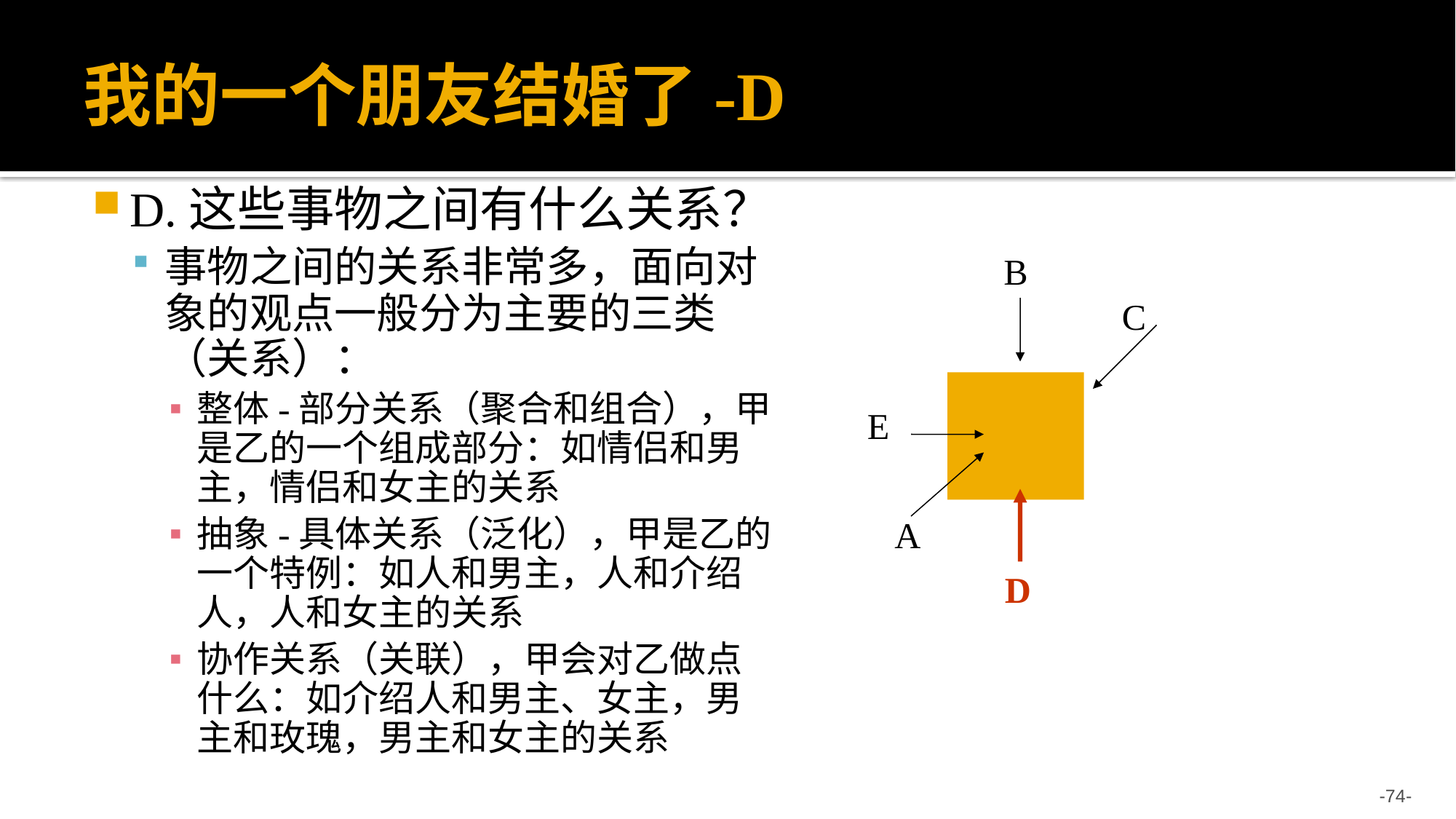

# 我的一个朋友结婚了-D
D.这些事物之间有什么关系？
事物之间的关系非常多，面向对象的观点一般分为主要的三类（关系）：
整体-部分关系（聚合和组合），甲是乙的一个组成部分：如情侣和男主，情侣和女主的关系
抽象-具体关系（泛化），甲是乙的一个特例：如人和男主，人和介绍人，人和女主的关系
协作关系（关联），甲会对乙做点什么：如介绍人和男主、女主，男主和玫瑰，男主和女主的关系

B
C

E

A
D
-74-